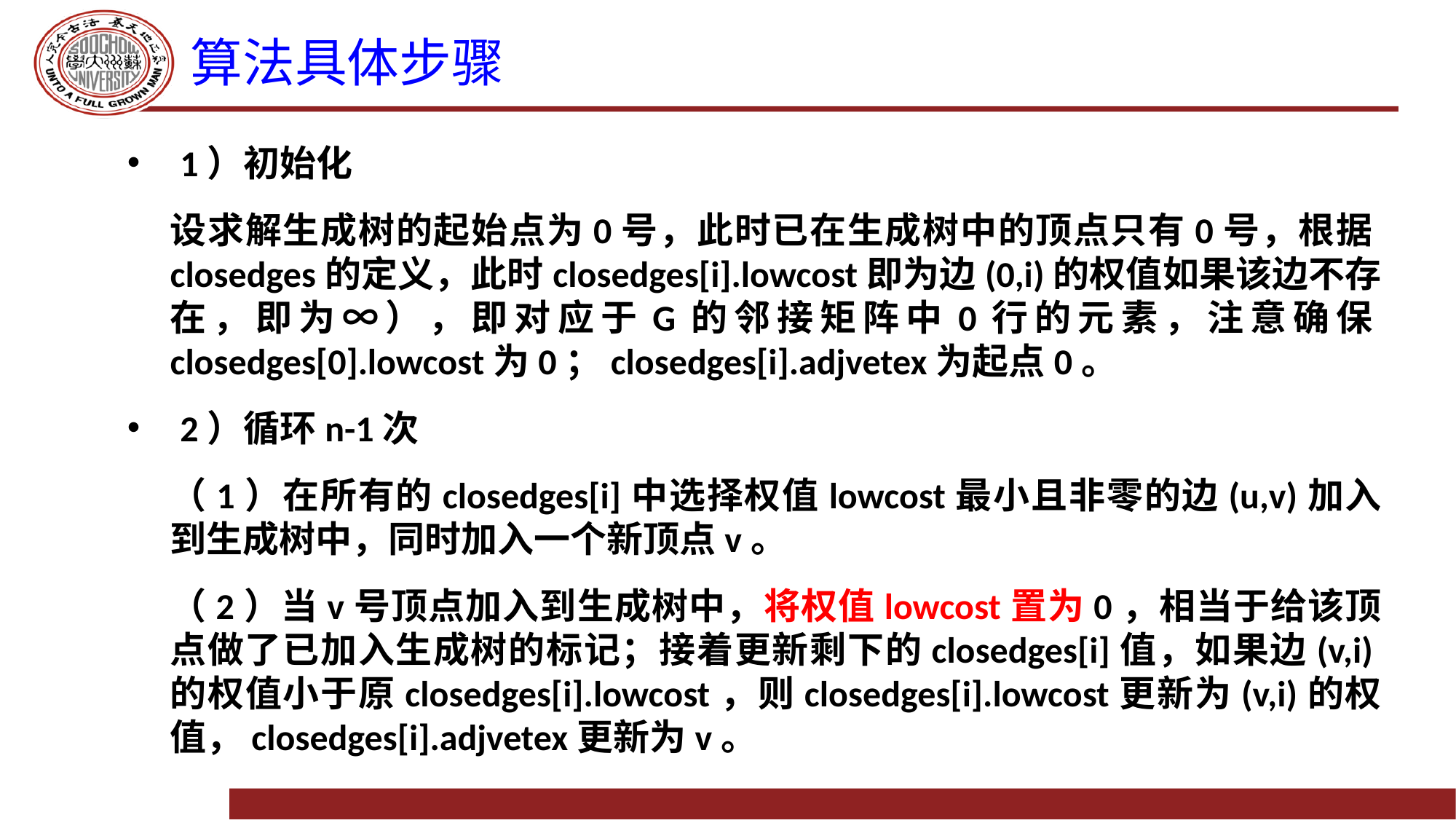

# 算法具体步骤
1）初始化
设求解生成树的起始点为0号，此时已在生成树中的顶点只有0号，根据closedges的定义，此时closedges[i].lowcost即为边(0,i)的权值如果该边不存在，即为∞），即对应于G的邻接矩阵中0行的元素，注意确保closedges[0].lowcost为0；closedges[i].adjvetex为起点0。
2）循环n-1次
（1）在所有的closedges[i]中选择权值lowcost最小且非零的边(u,v)加入到生成树中，同时加入一个新顶点v。
（2）当v号顶点加入到生成树中，将权值lowcost置为0，相当于给该顶点做了已加入生成树的标记；接着更新剩下的closedges[i]值，如果边(v,i)的权值小于原closedges[i].lowcost，则closedges[i].lowcost更新为(v,i)的权值，closedges[i].adjvetex更新为v。